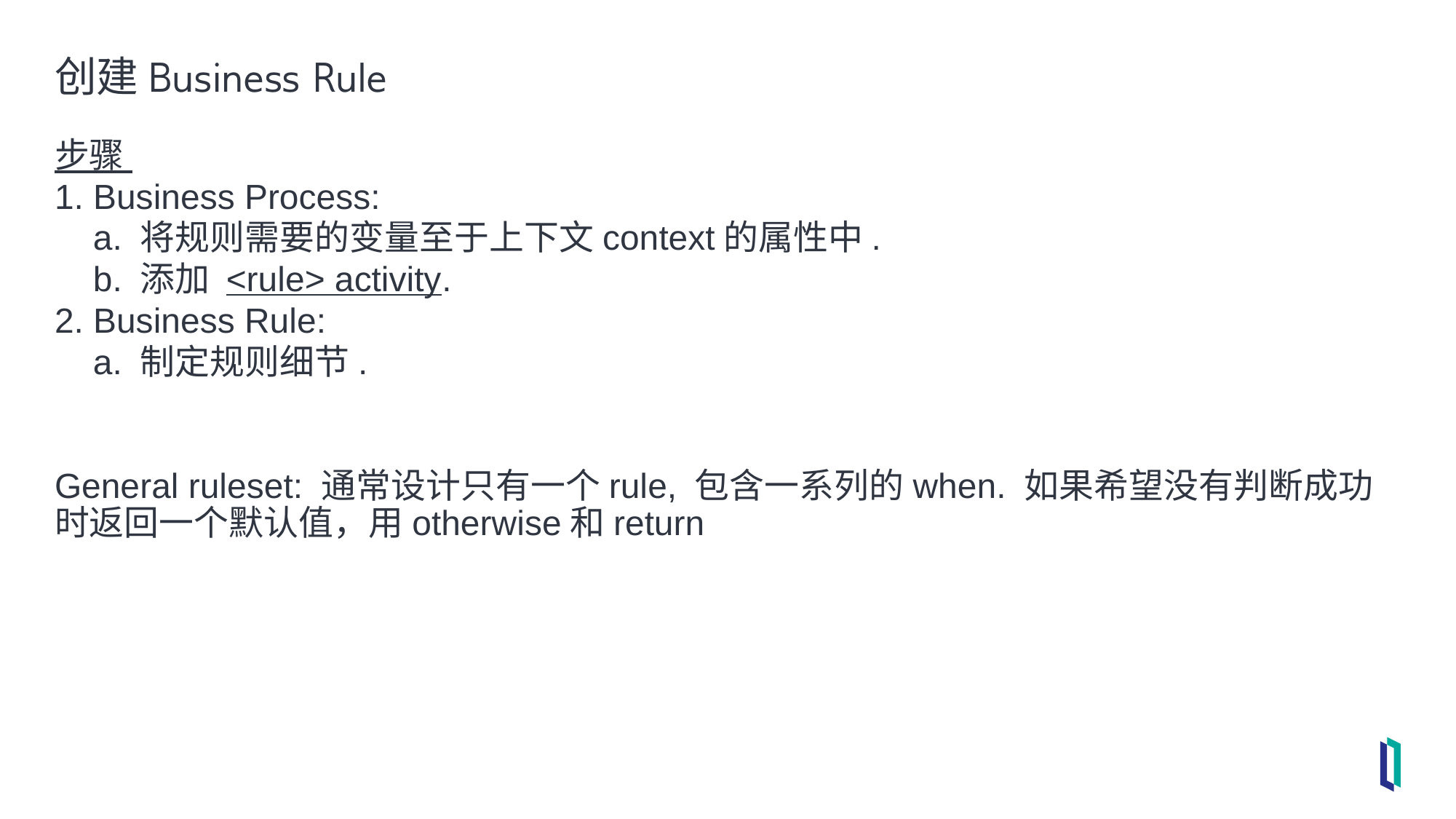

# 创建Business Rule
步骤
1. Business Process:
    a. 将规则需要的变量至于上下文context的属性中.
    b. 添加 <rule> activity.
2. Business Rule:
    a. 制定规则细节.

General ruleset: 通常设计只有一个rule, 包含一系列的when. 如果希望没有判断成功时返回一个默认值，用otherwise和return